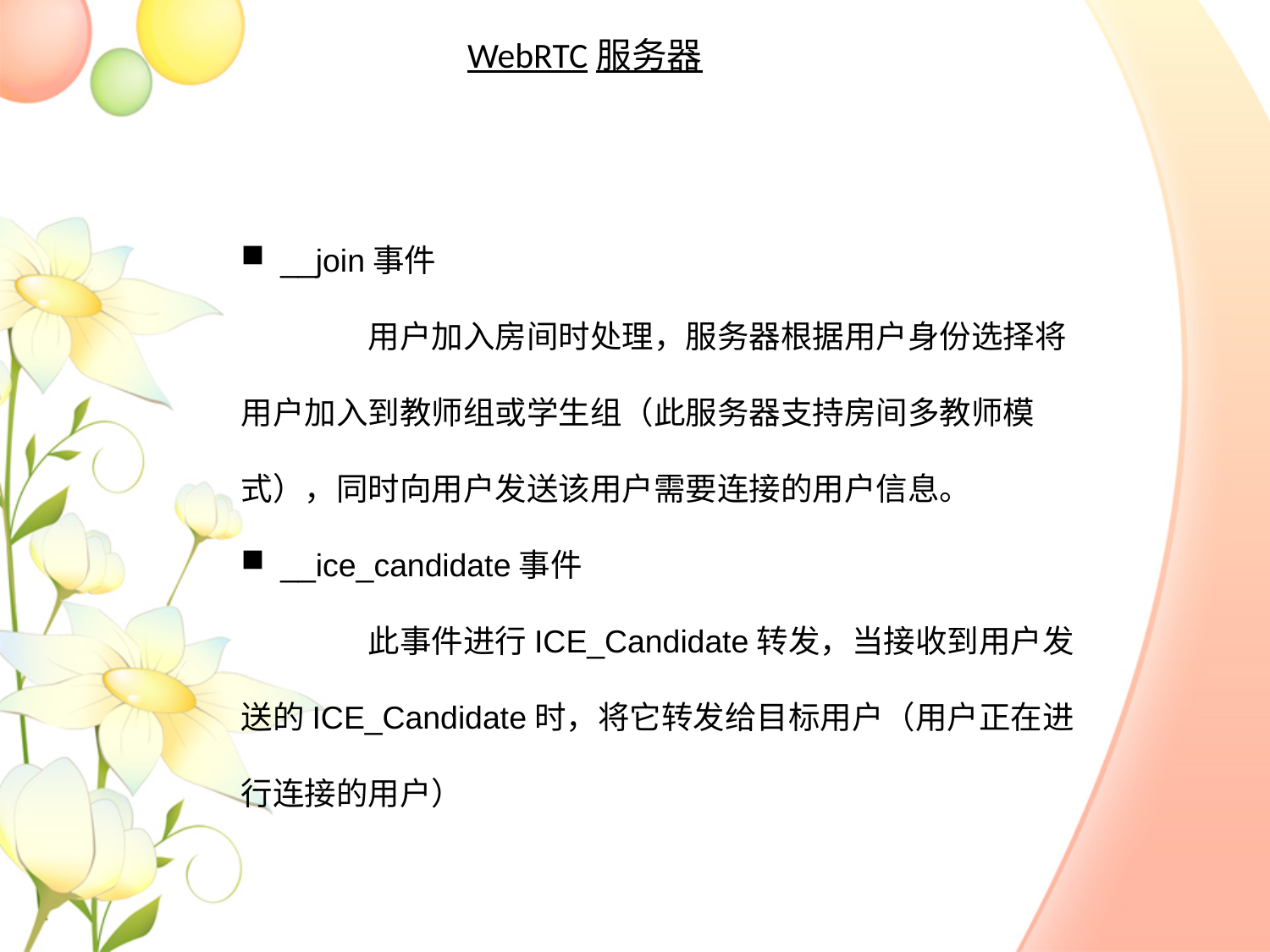

WebRTC服务器
__join事件
	用户加入房间时处理，服务器根据用户身份选择将用户加入到教师组或学生组（此服务器支持房间多教师模式），同时向用户发送该用户需要连接的用户信息。
__ice_candidate事件
	此事件进行ICE_Candidate转发，当接收到用户发送的ICE_Candidate时，将它转发给目标用户（用户正在进行连接的用户）